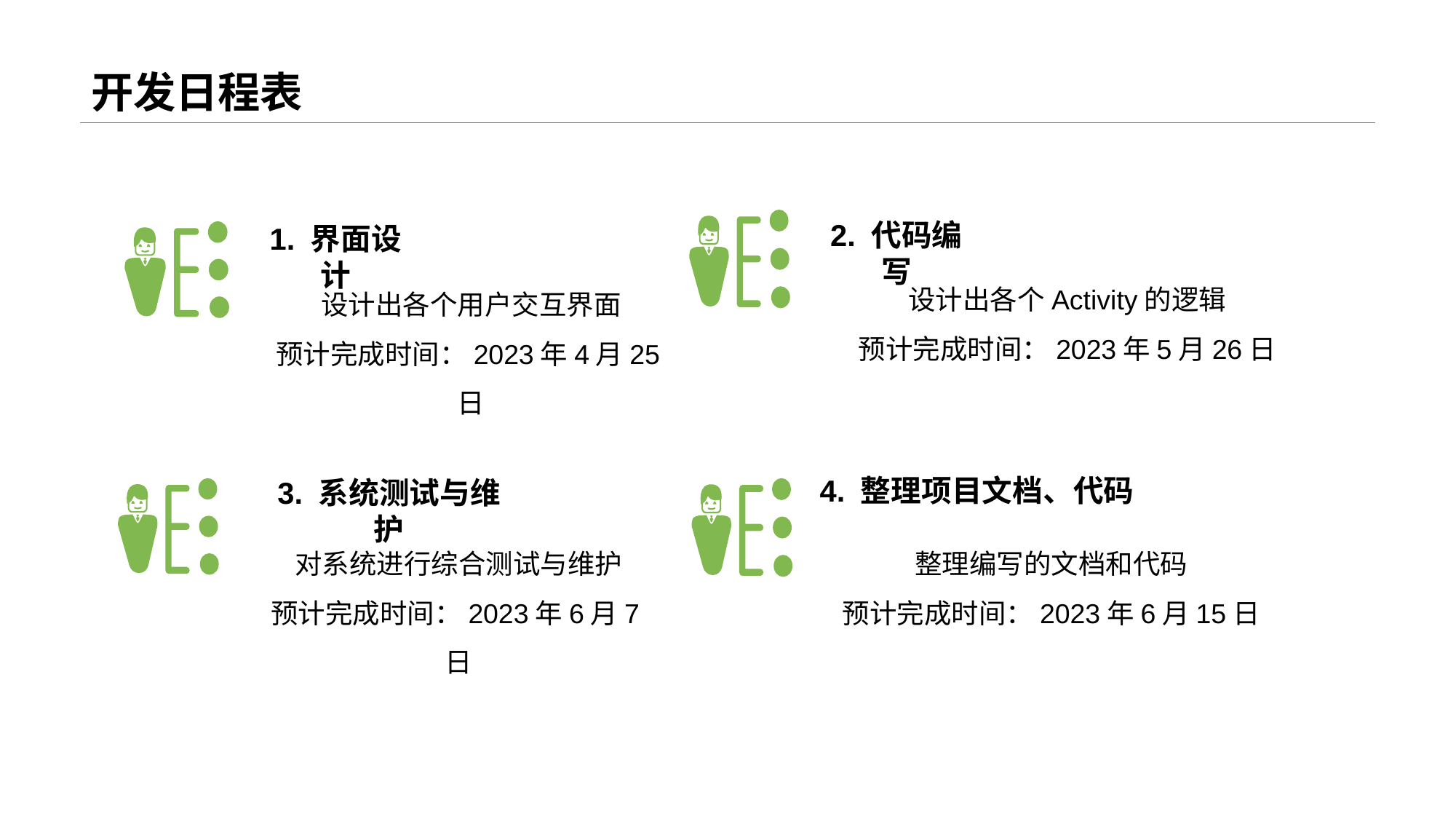

# 开发日程表

2. 代码编写
设计出各个Activity的逻辑
预计完成时间：2023年5月26日

1. 界面设计
设计出各个用户交互界面
预计完成时间：2023年4月25日

34
Text here
Text here
%
%
Copy paste fonts. Choose the only option to retain text.
Copy paste fonts. Choose the only option to retain text.
4. 整理项目文档、代码
3. 系统测试与维护
整理编写的文档和代码
预计完成时间：2023年6月15日

对系统进行综合测试与维护
预计完成时间：2023年6月7日